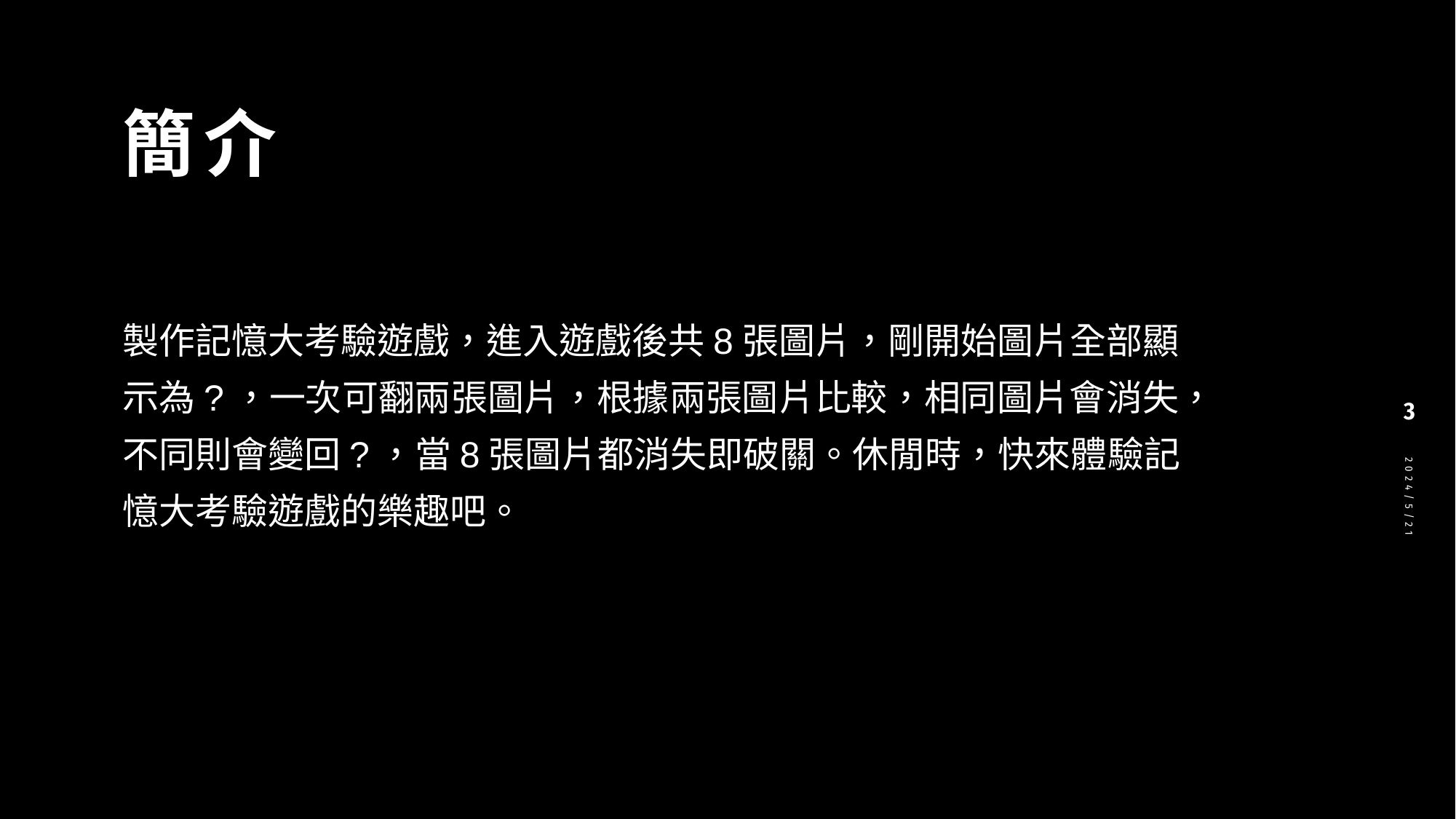

# 簡介

製作記憶大考驗遊戲，進入遊戲後共8張圖片，剛開始圖片全部顯示為?，一次可翻兩張圖片，根據兩張圖片比較，相同圖片會消失，不同則會變回?，當8張圖片都消失即破關。休閒時，快來體驗記憶大考驗遊戲的樂趣吧。
3
2024/5/21